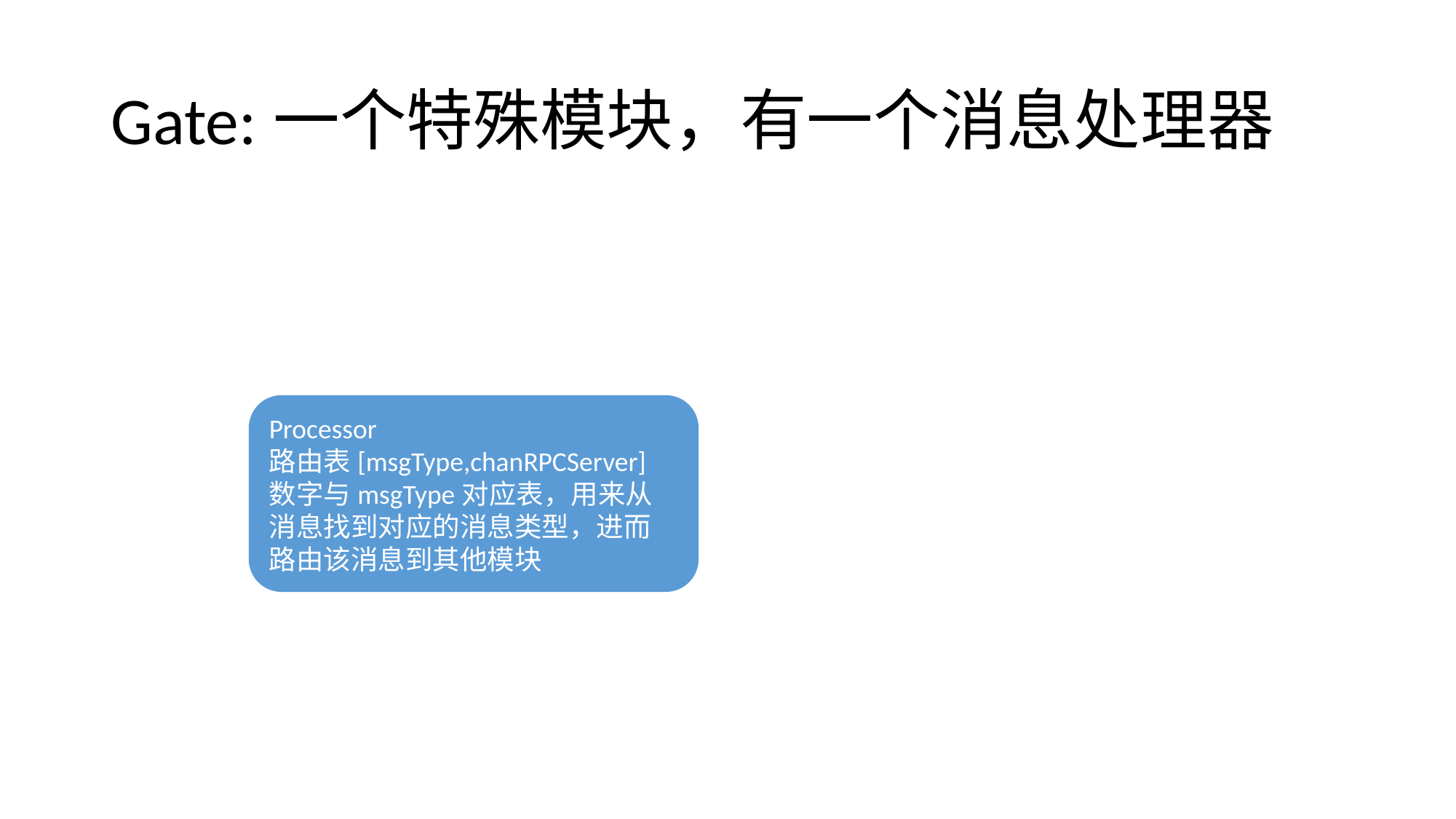

# Gate:一个特殊模块，有一个消息处理器
Processor
路由表[msgType,chanRPCServer]
数字与msgType对应表，用来从消息找到对应的消息类型，进而路由该消息到其他模块